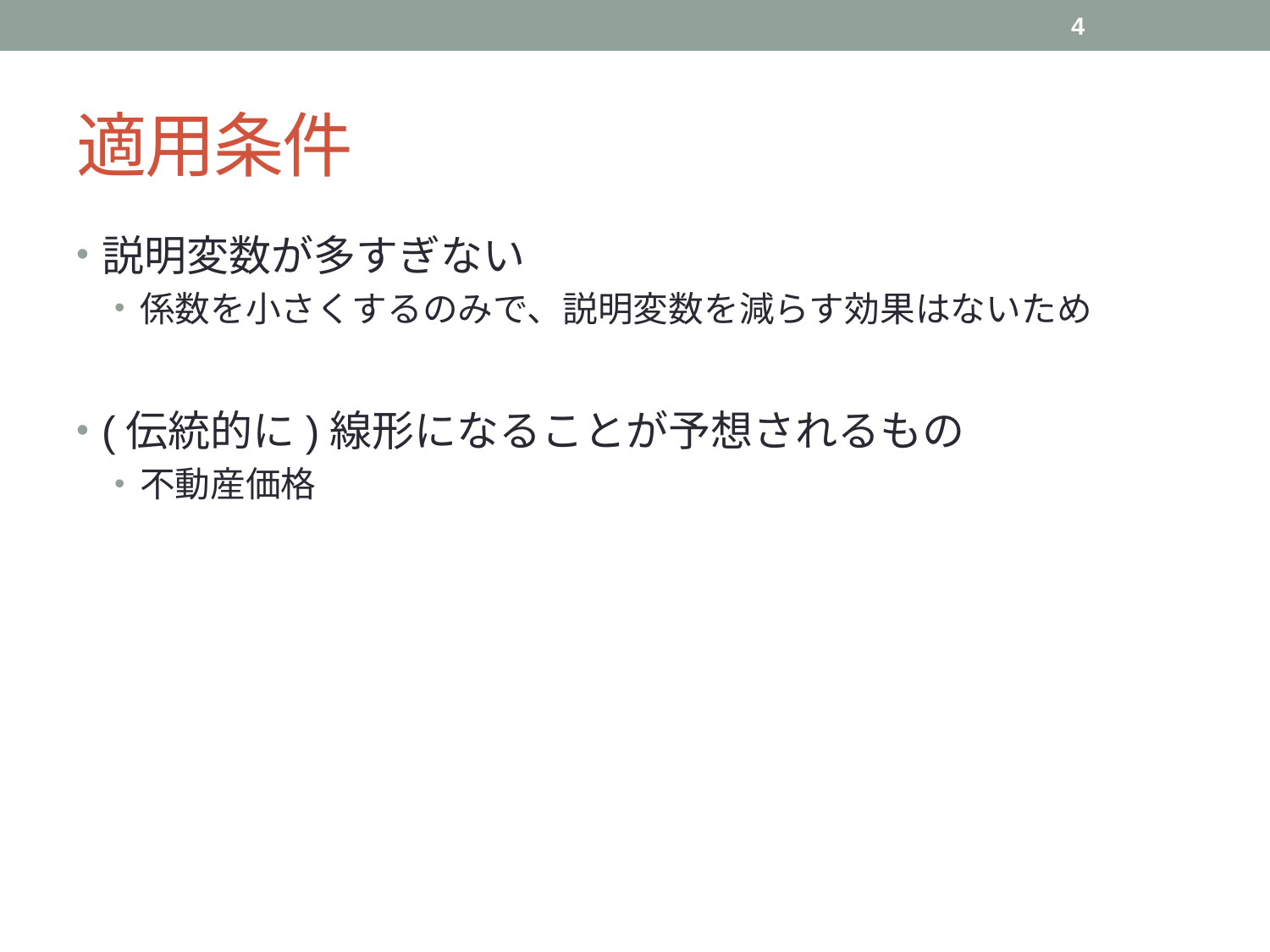

4
# 適用条件
説明変数が多すぎない
係数を小さくするのみで、説明変数を減らす効果はないため

(伝統的に)線形になることが予想されるもの
不動産価格